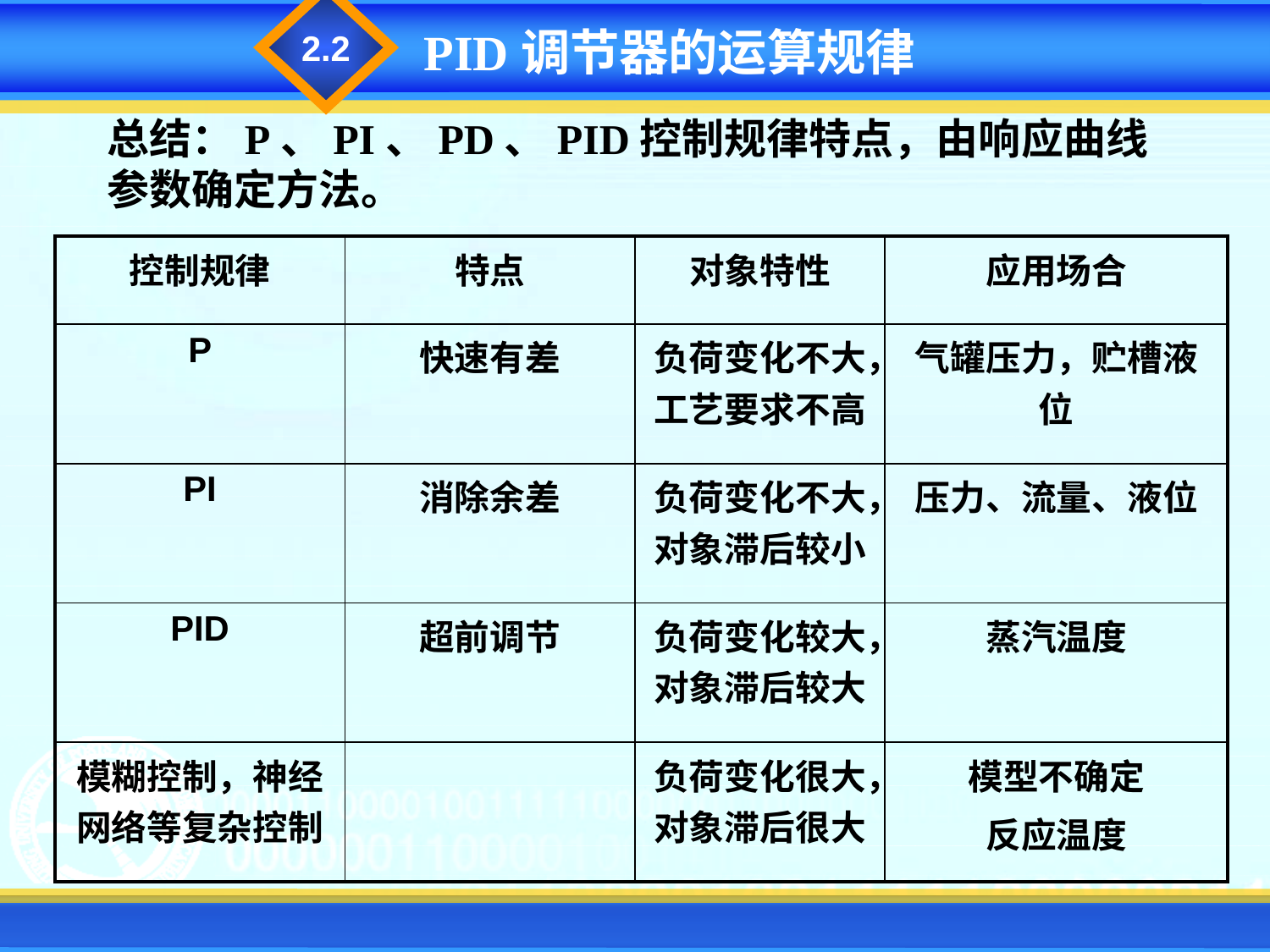

2.2
PID调节器的运算规律
总结：P、PI、PD、PID控制规律特点，由响应曲线参数确定方法。
| 控制规律 | 特点 | 对象特性 | 应用场合 |
| --- | --- | --- | --- |
| P | 快速有差 | 负荷变化不大，工艺要求不高 | 气罐压力，贮槽液位 |
| PI | 消除余差 | 负荷变化不大，对象滞后较小 | 压力、流量、液位 |
| PID | 超前调节 | 负荷变化较大，对象滞后较大 | 蒸汽温度 |
| 模糊控制，神经网络等复杂控制 |  | 负荷变化很大，对象滞后很大 | 模型不确定 反应温度 |